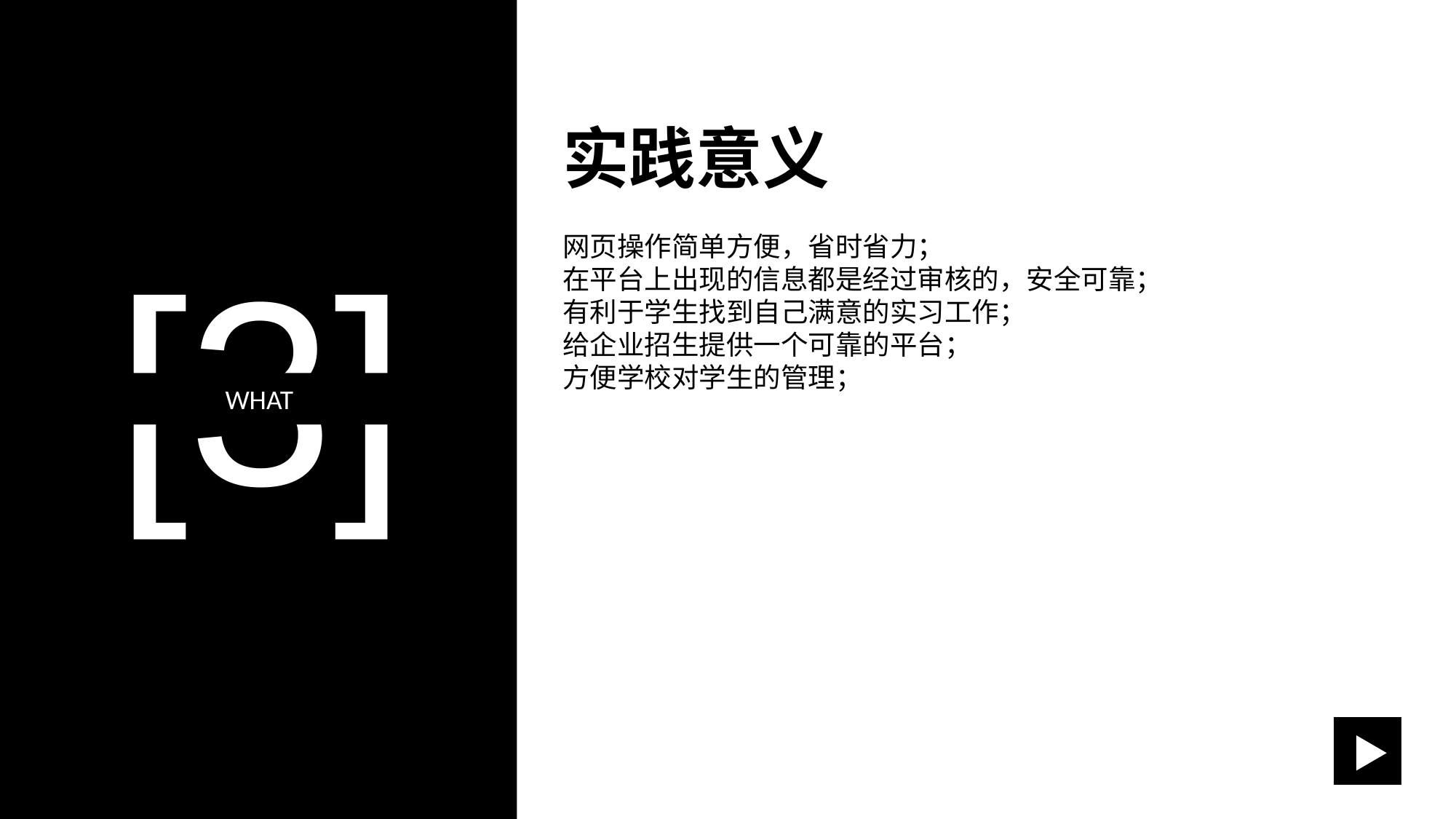

实践意义

网页操作简单方便，省时省力；
在平台上出现的信息都是经过审核的，安全可靠；
有利于学生找到自己满意的实习工作；
给企业招生提供一个可靠的平台；
方便学校对学生的管理；

[3]
WHAT